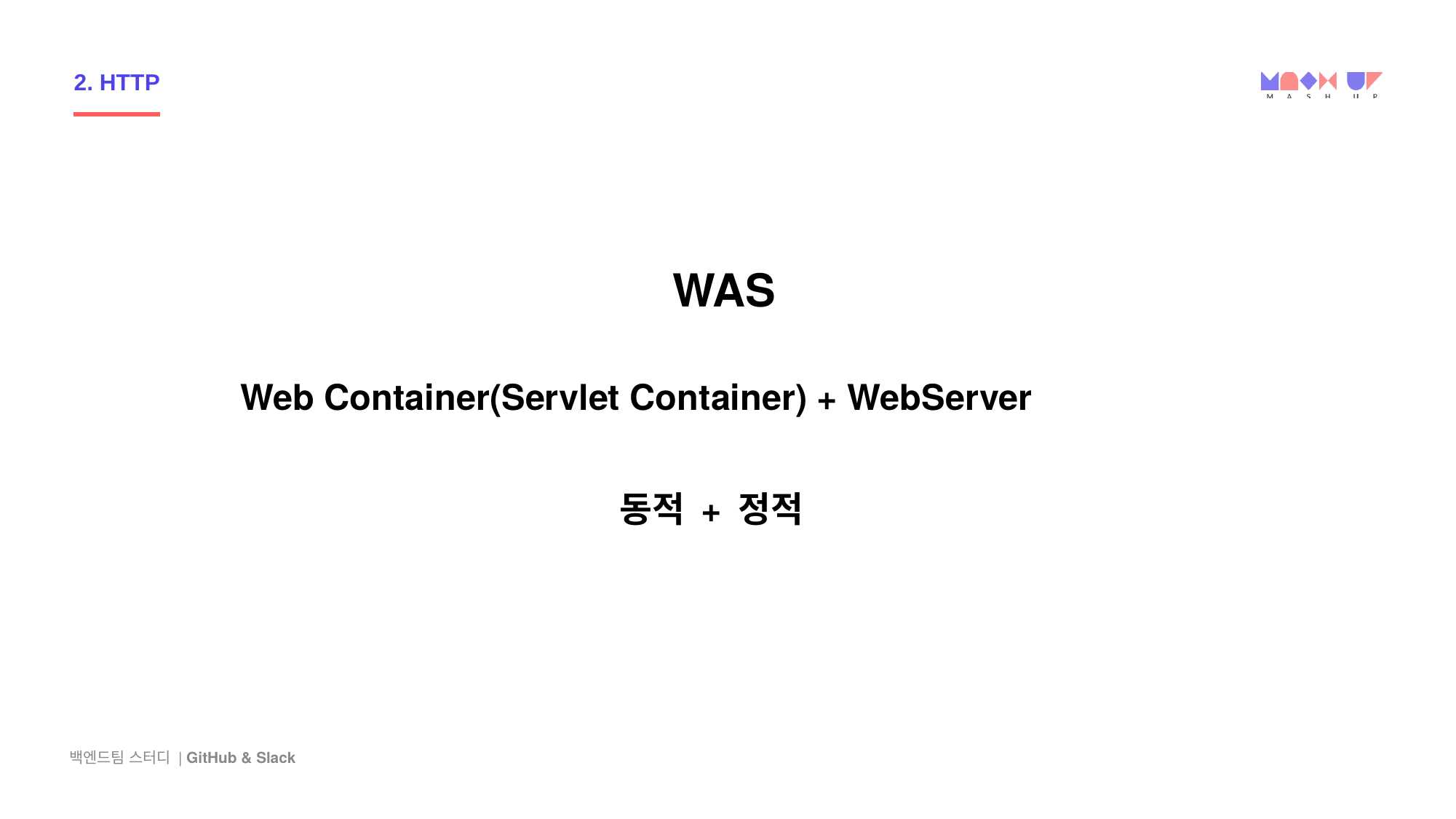

# 2. HTTP
WAS
Web Container(Servlet Container) + WebServer
동적 + 정적
21